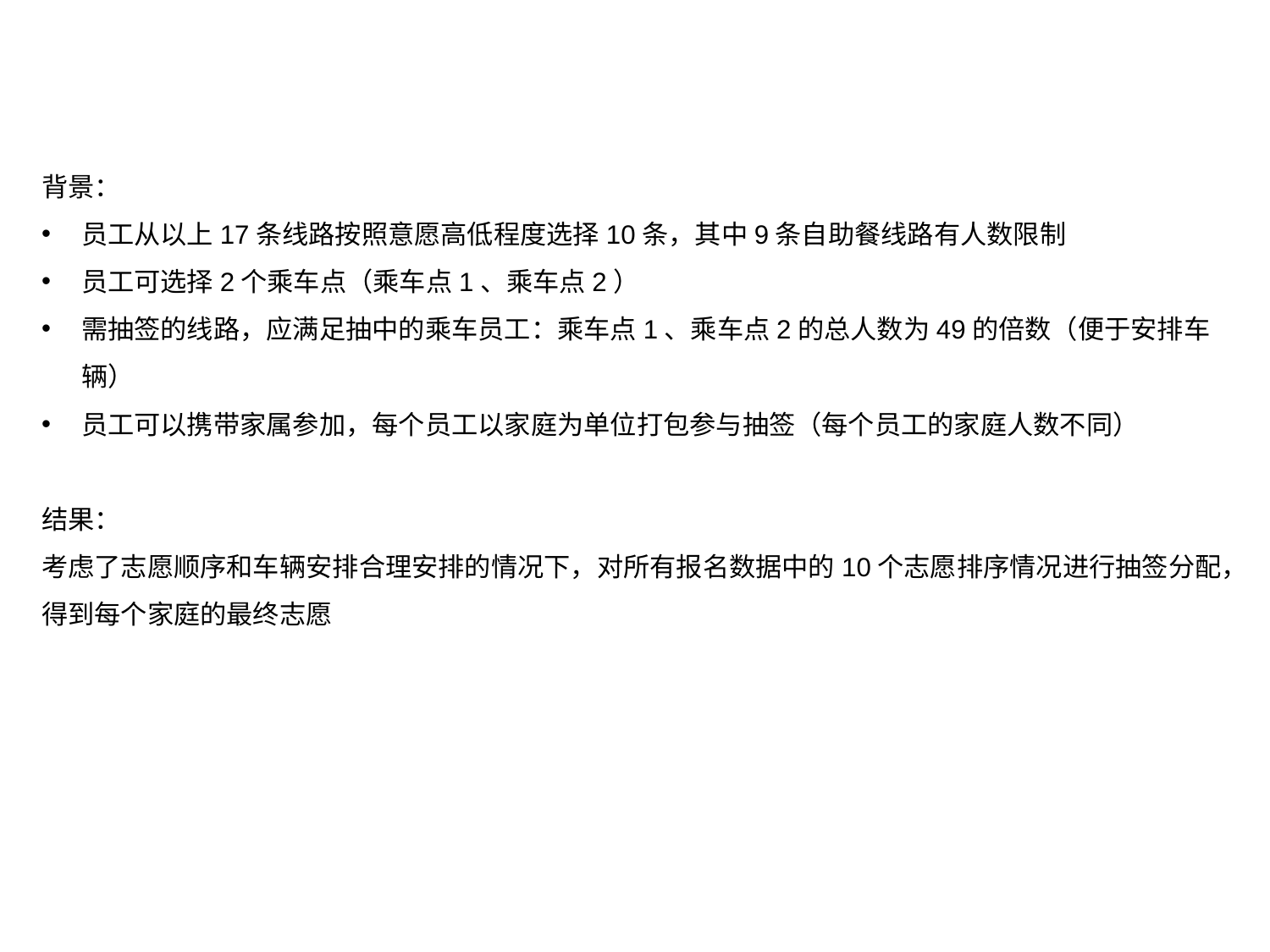

背景：
员工从以上17条线路按照意愿高低程度选择10条，其中9条自助餐线路有人数限制
员工可选择2个乘车点（乘车点1、乘车点2）
需抽签的线路，应满足抽中的乘车员工：乘车点1、乘车点2的总人数为49的倍数（便于安排车辆）
员工可以携带家属参加，每个员工以家庭为单位打包参与抽签（每个员工的家庭人数不同）

结果：
考虑了志愿顺序和车辆安排合理安排的情况下，对所有报名数据中的10个志愿排序情况进行抽签分配，得到每个家庭的最终志愿